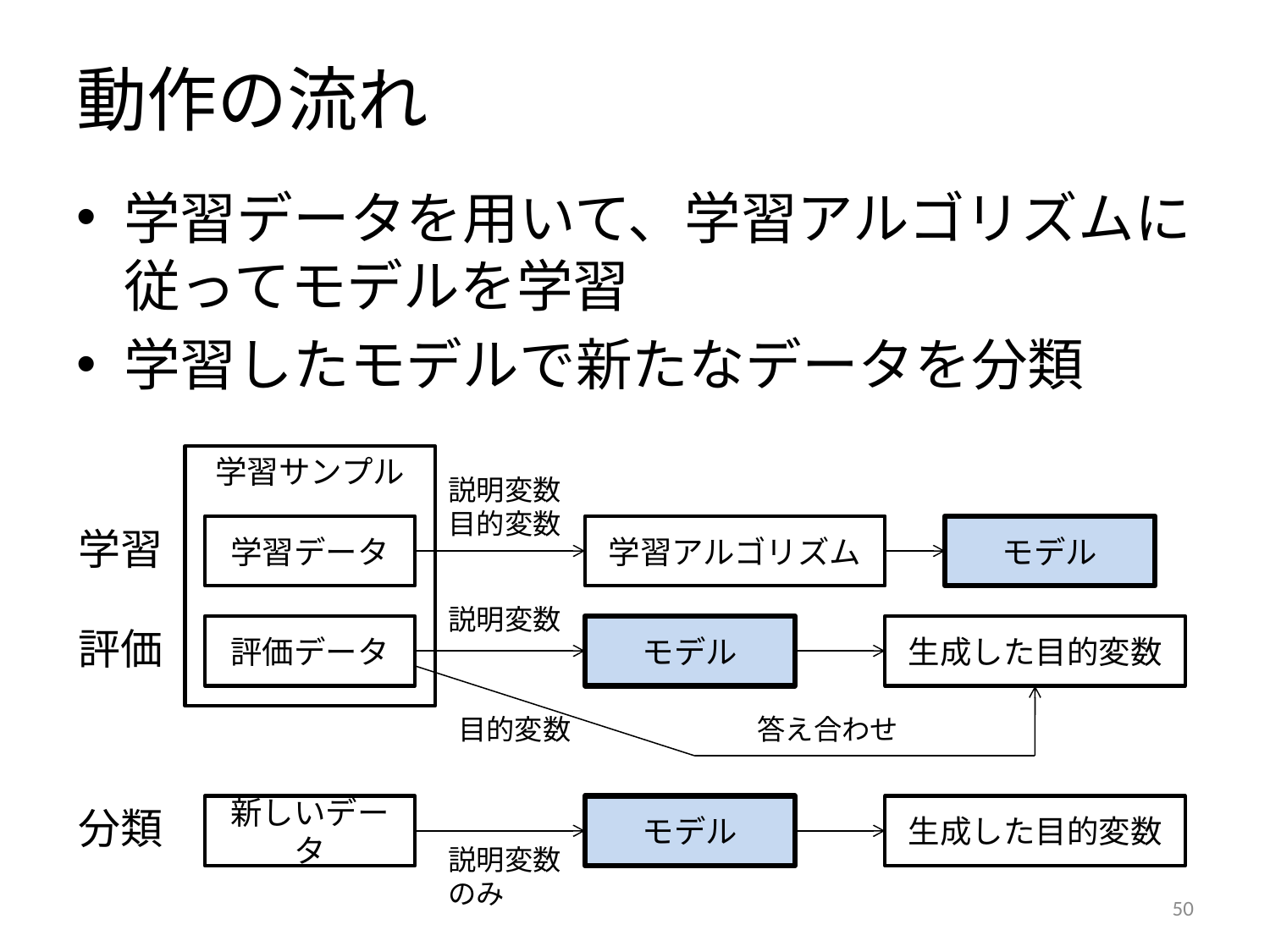

# 動作の流れ
学習データを用いて、学習アルゴリズムに従ってモデルを学習
学習したモデルで新たなデータを分類
学習サンプル
説明変数
目的変数
学習
学習データ
学習アルゴリズム
モデル
説明変数
評価
評価データ
モデル
生成した目的変数
目的変数
答え合わせ
分類
新しいデータ
モデル
生成した目的変数
説明変数
のみ
50